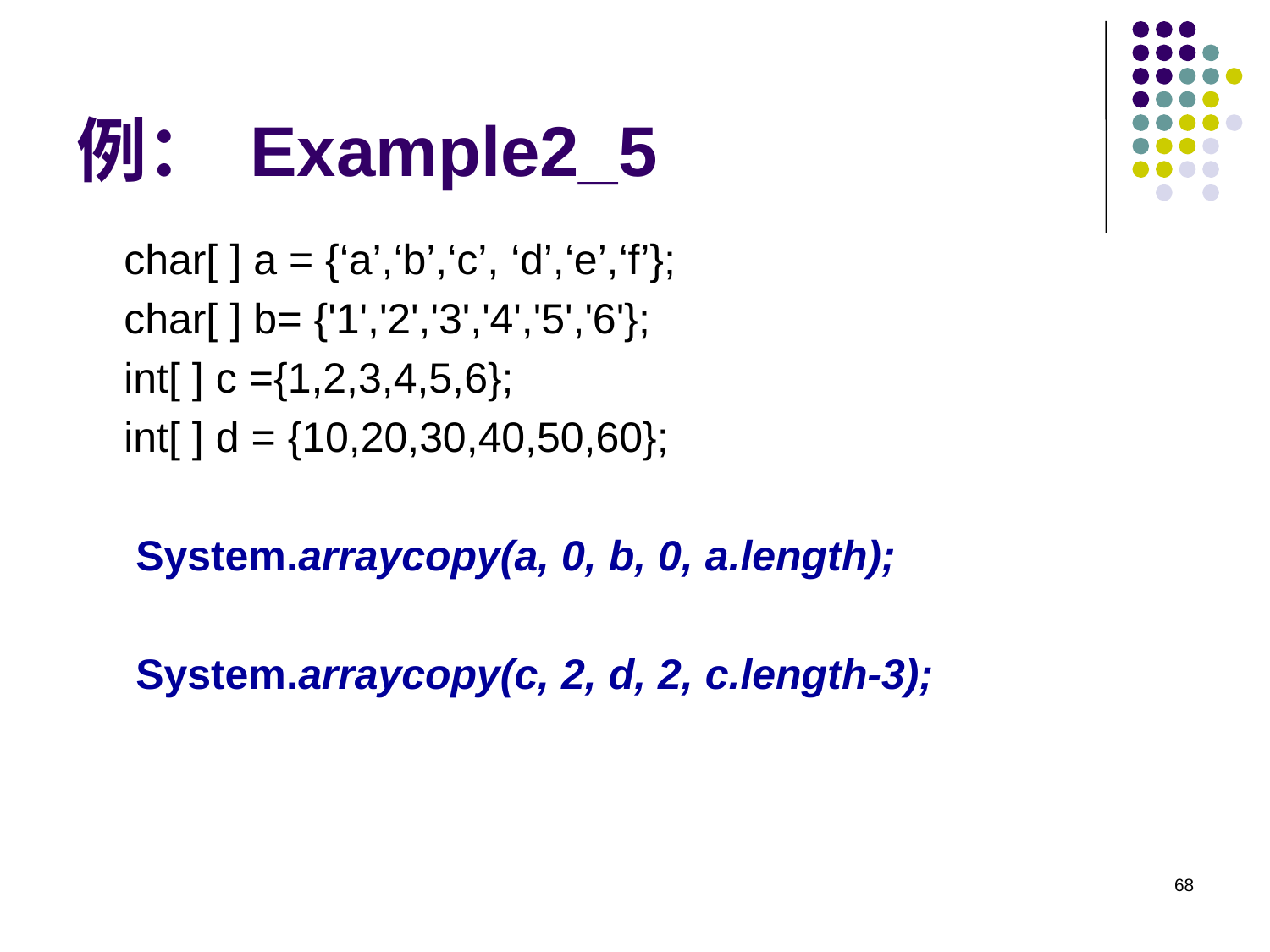

# 例： Example2_5
char[ ] a = {‘a’,‘b’,‘c’, ‘d’,‘e’,‘f’};
char[ ] b= {'1','2','3','4','5','6'};
int[ ] c ={1,2,3,4,5,6};
int[ ] d = {10,20,30,40,50,60};

 System.arraycopy(a, 0, b, 0, a.length);

 System.arraycopy(c, 2, d, 2, c.length-3);

68